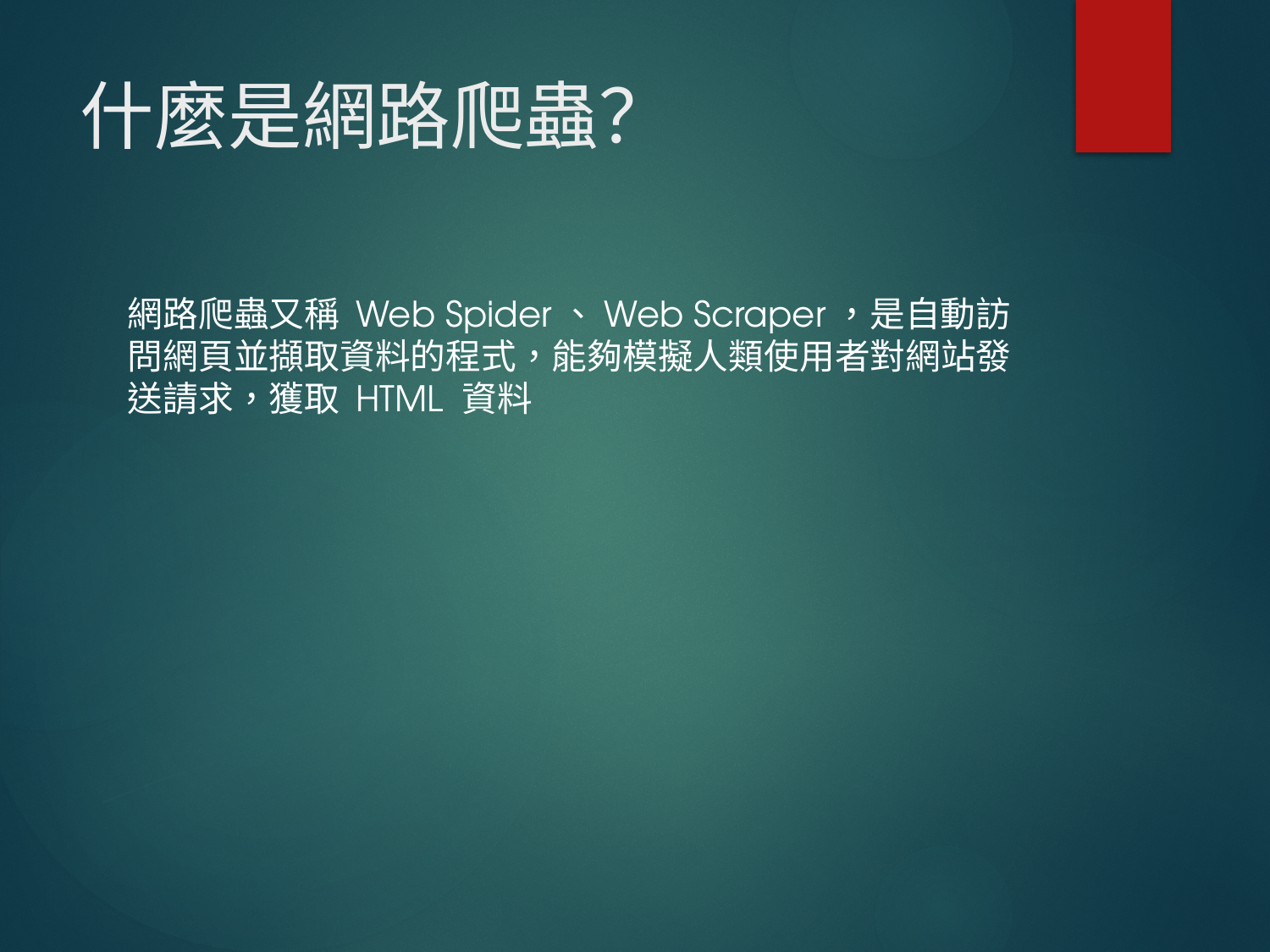

# 什麼是網路爬蟲？
網路爬蟲又稱 Web Spider、Web Scraper，是自動訪問網頁並擷取資料的程式，能夠模擬人類使用者對網站發送請求，獲取 HTML 資料